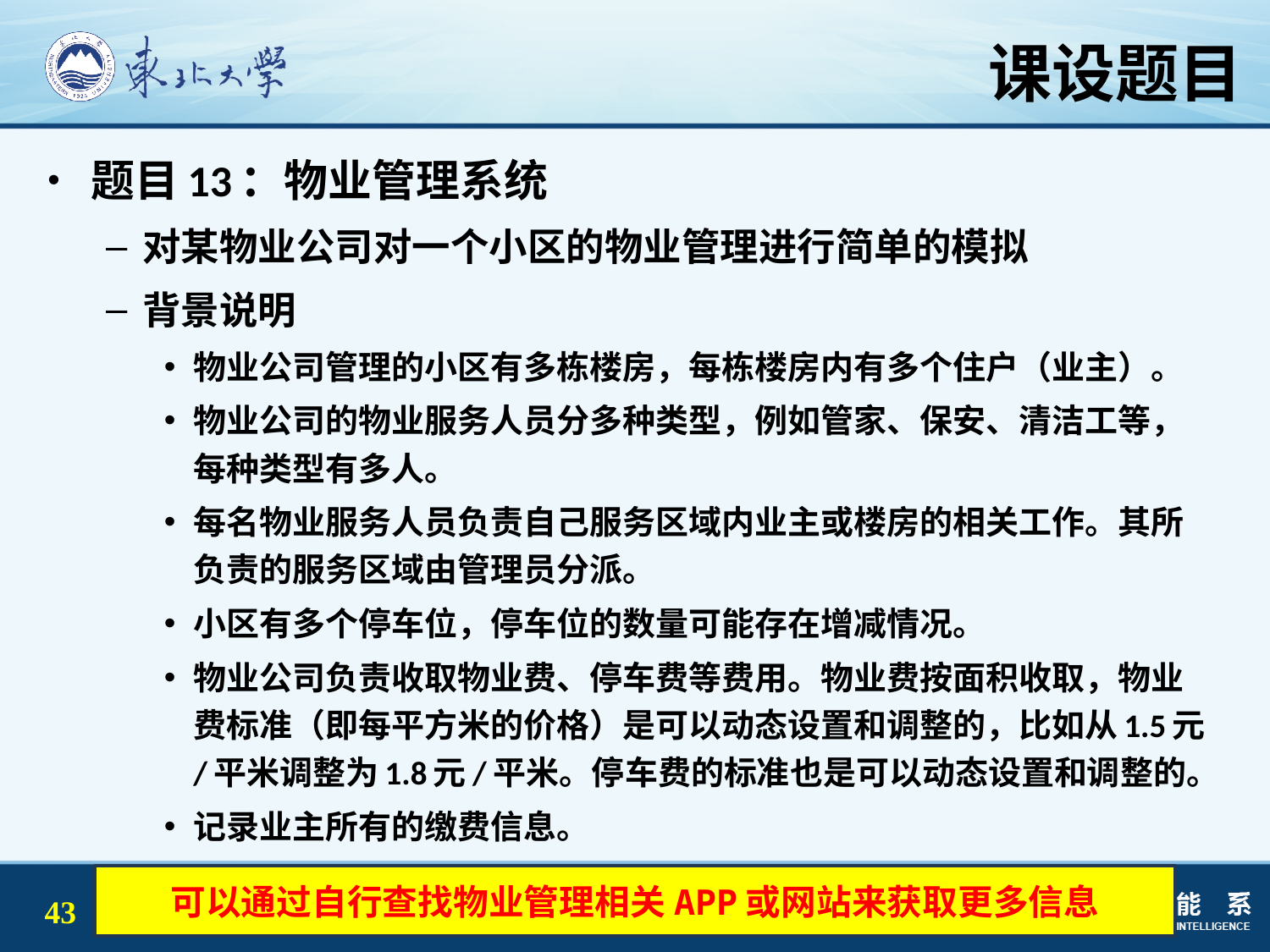

# 课设题目
题目13：物业管理系统
对某物业公司对一个小区的物业管理进行简单的模拟
背景说明
物业公司管理的小区有多栋楼房，每栋楼房内有多个住户（业主）。
物业公司的物业服务人员分多种类型，例如管家、保安、清洁工等，每种类型有多人。
每名物业服务人员负责自己服务区域内业主或楼房的相关工作。其所负责的服务区域由管理员分派。
小区有多个停车位，停车位的数量可能存在增减情况。
物业公司负责收取物业费、停车费等费用。物业费按面积收取，物业费标准（即每平方米的价格）是可以动态设置和调整的，比如从1.5元/平米调整为1.8元/平米。停车费的标准也是可以动态设置和调整的。
记录业主所有的缴费信息。

可以通过自行查找物业管理相关APP或网站来获取更多信息